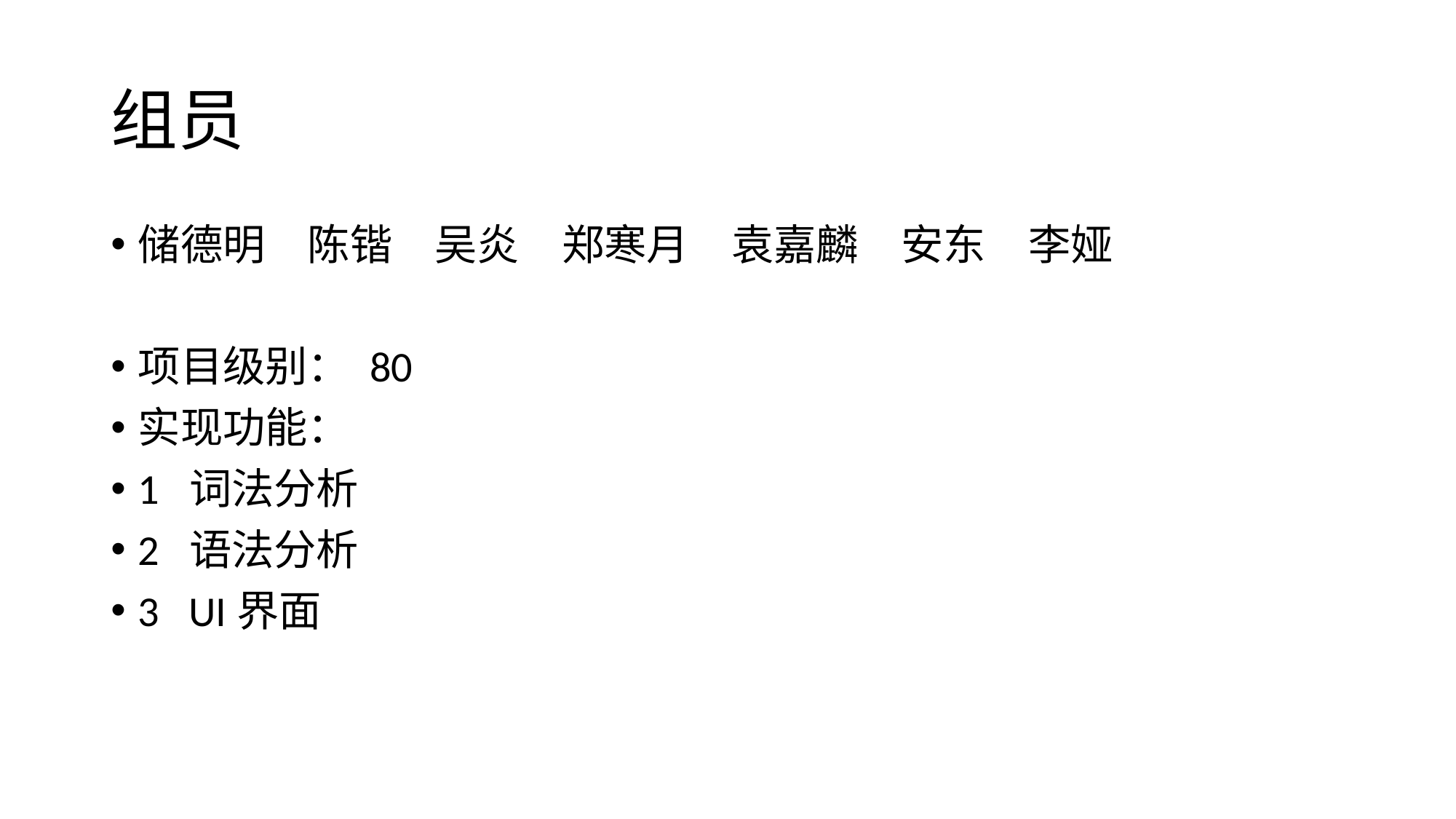

# 组员
储德明　陈锴　吴炎　郑寒月　袁嘉麟　安东　李娅

项目级别： 80
实现功能：
1  词法分析
2  语法分析
3   UI界面